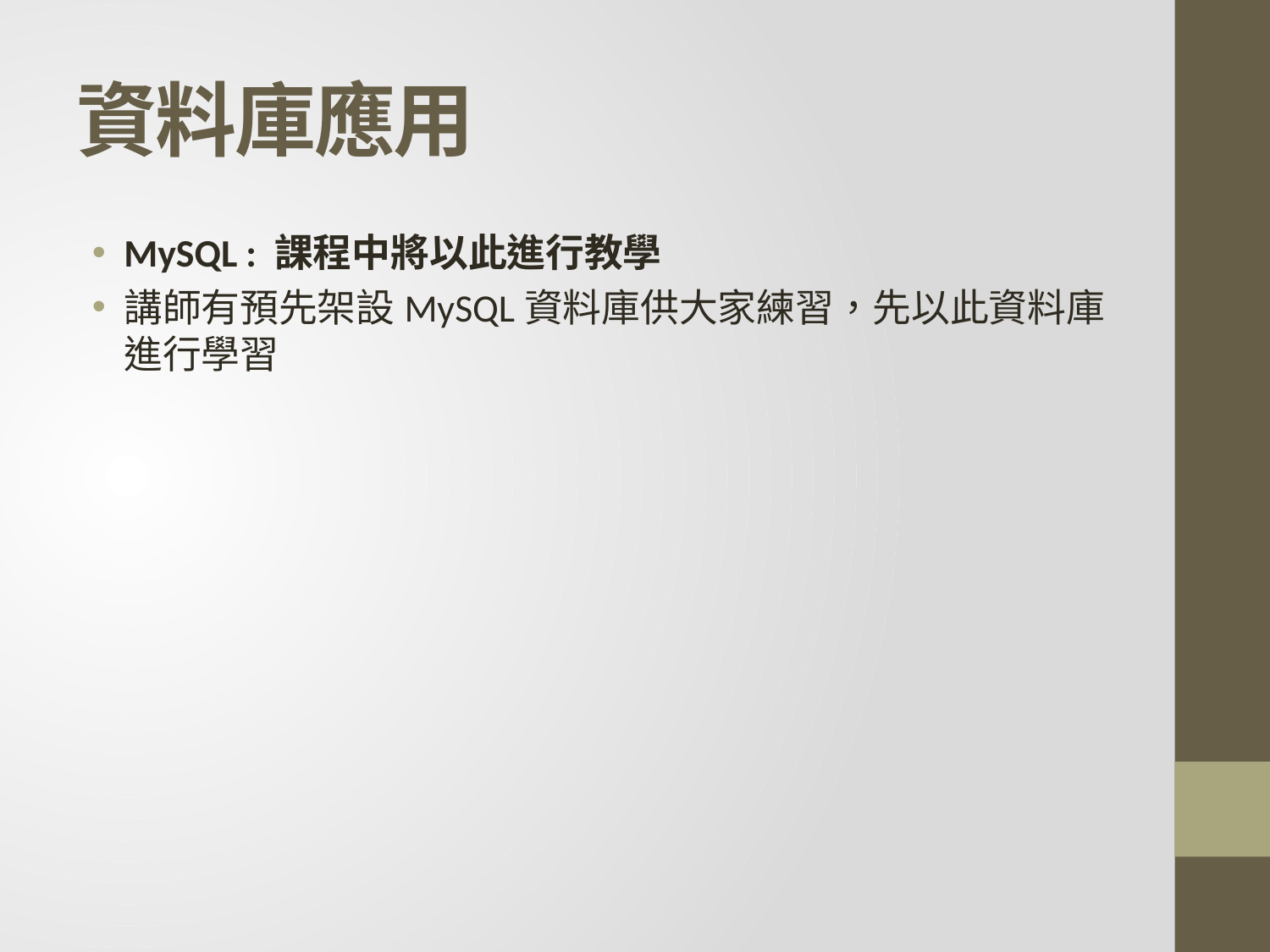

# 資料庫應用
MySQL : 課程中將以此進行教學
講師有預先架設MySQL資料庫供大家練習，先以此資料庫進行學習